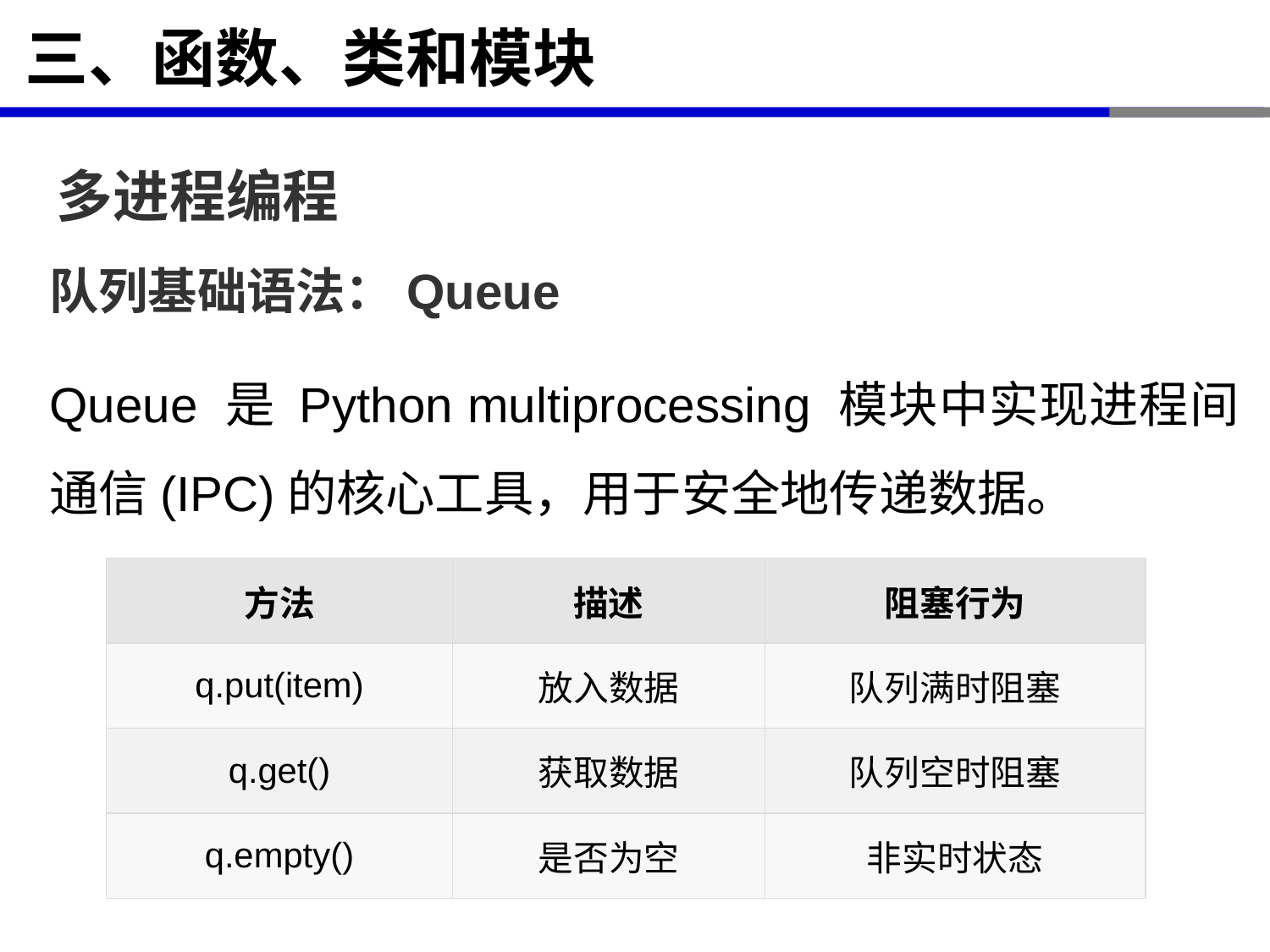

# 三、函数、类和模块
多进程编程
队列基础语法：Queue
Queue 是 Python multiprocessing 模块中实现进程间通信(IPC)的核心工具，用于安全地传递数据。
| 方法 | 描述 | 阻塞行为 |
| --- | --- | --- |
| q.put(item) | 放入数据 | 队列满时阻塞 |
| q.get() | 获取数据 | 队列空时阻塞 |
| q.empty() | 是否为空 | 非实时状态 |